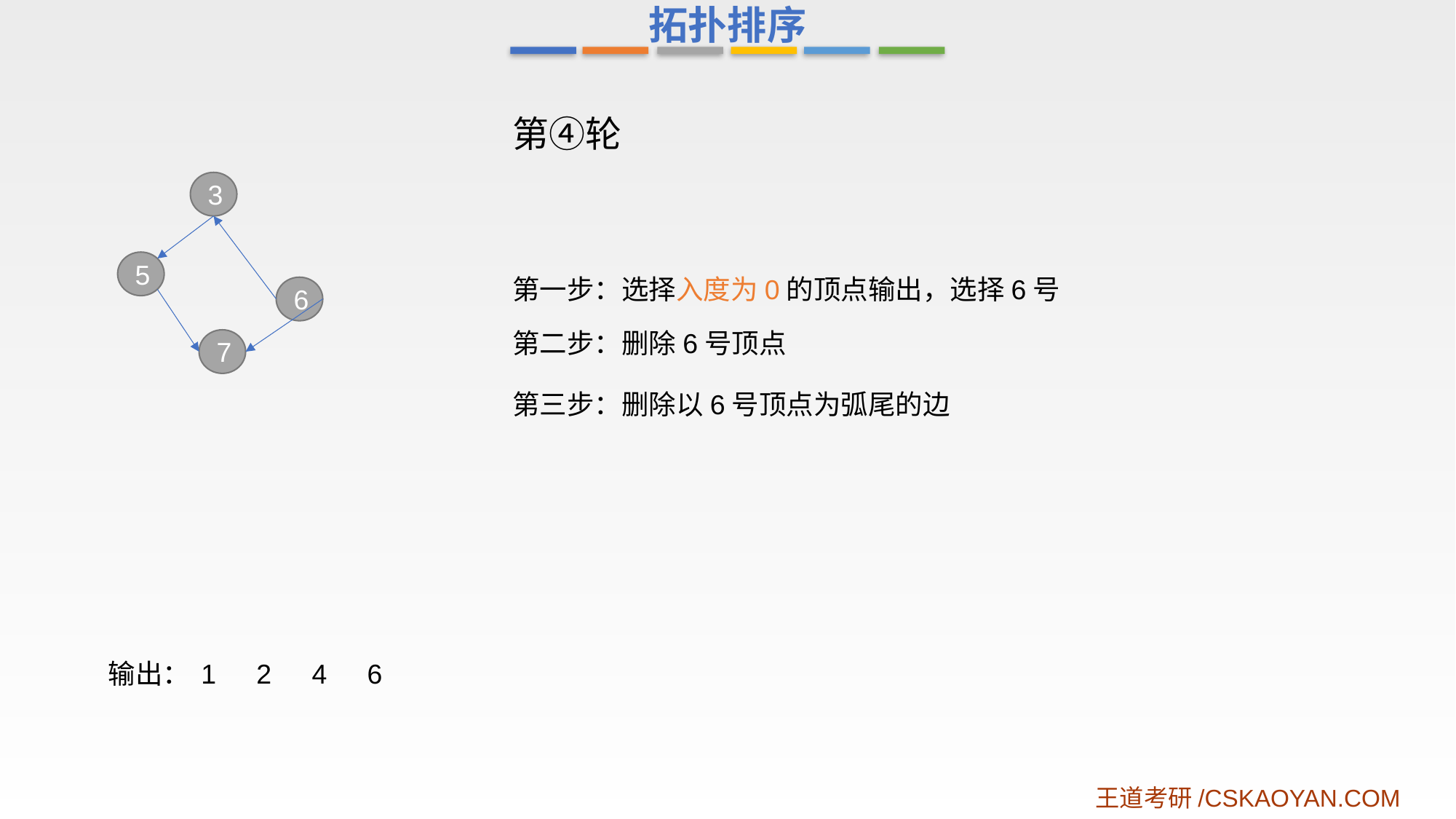

拓扑排序

第④轮
3
5
第一步：选择入度为0的顶点输出，选择6号
6
第二步：删除6号顶点
7
第三步：删除以6号顶点为弧尾的边
输出：
1
2
4
6
王道考研/CSKAOYAN.COM